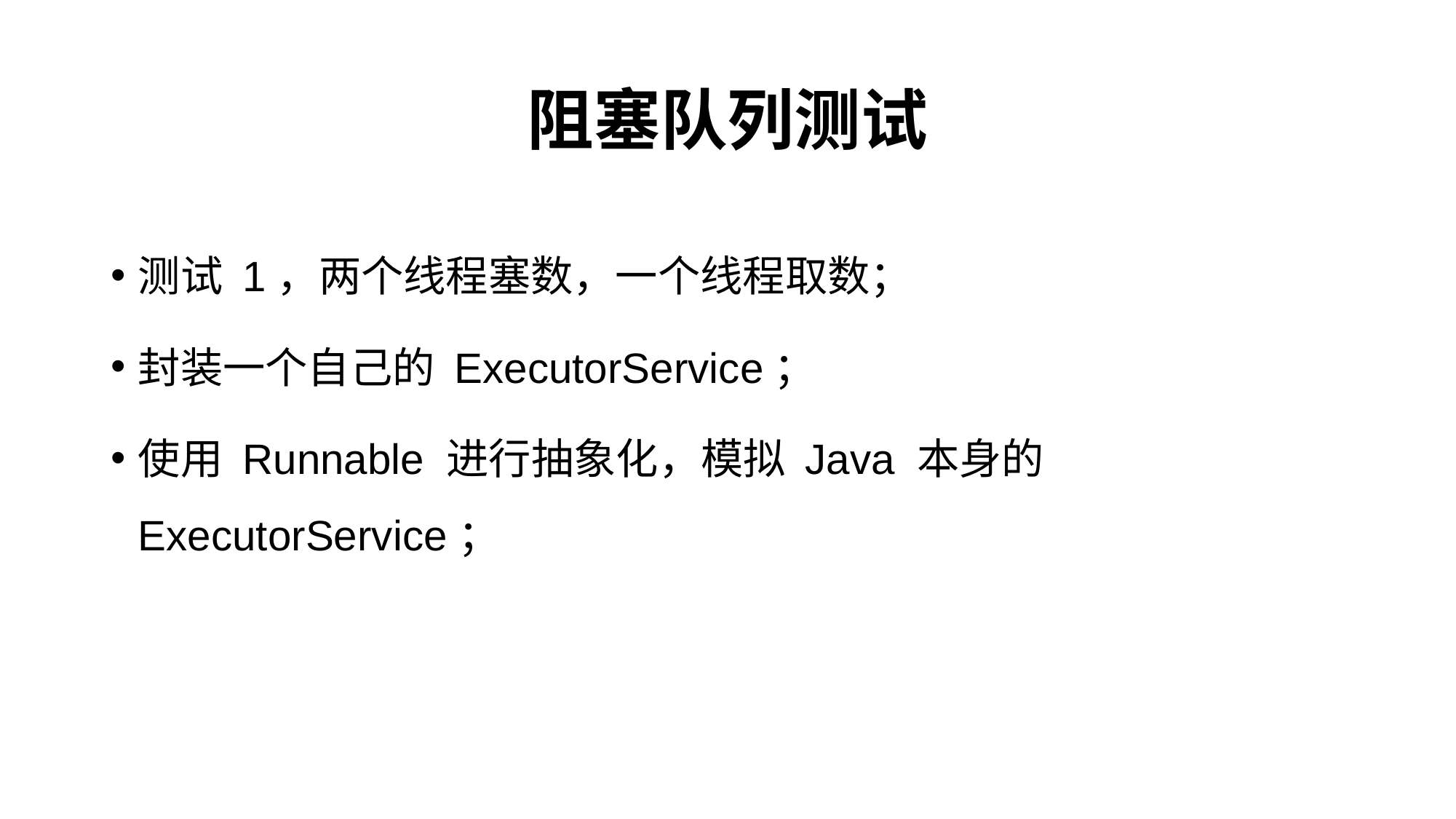

# 阻塞队列测试
测试 1，两个线程塞数，一个线程取数；
封装一个自己的 ExecutorService；
使用 Runnable 进行抽象化，模拟 Java 本身的 ExecutorService；